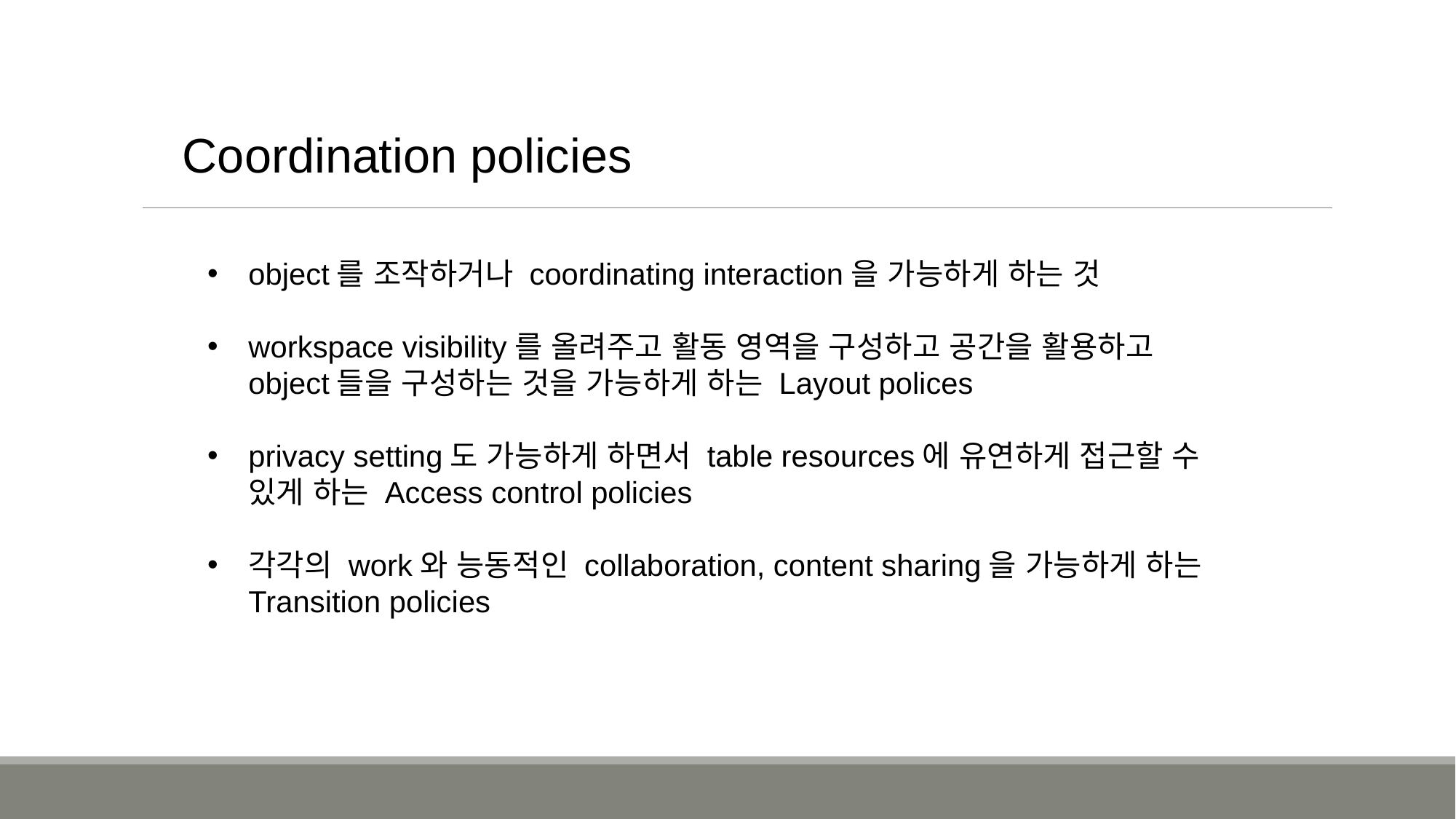

Coordination policies
object를 조작하거나 coordinating interaction을 가능하게 하는 것

workspace visibility를 올려주고 활동 영역을 구성하고 공간을 활용하고 object들을 구성하는 것을 가능하게 하는 Layout polices

privacy setting도 가능하게 하면서 table resources에 유연하게 접근할 수 있게 하는 Access control policies

각각의 work와 능동적인 collaboration, content sharing을 가능하게 하는 Transition policies